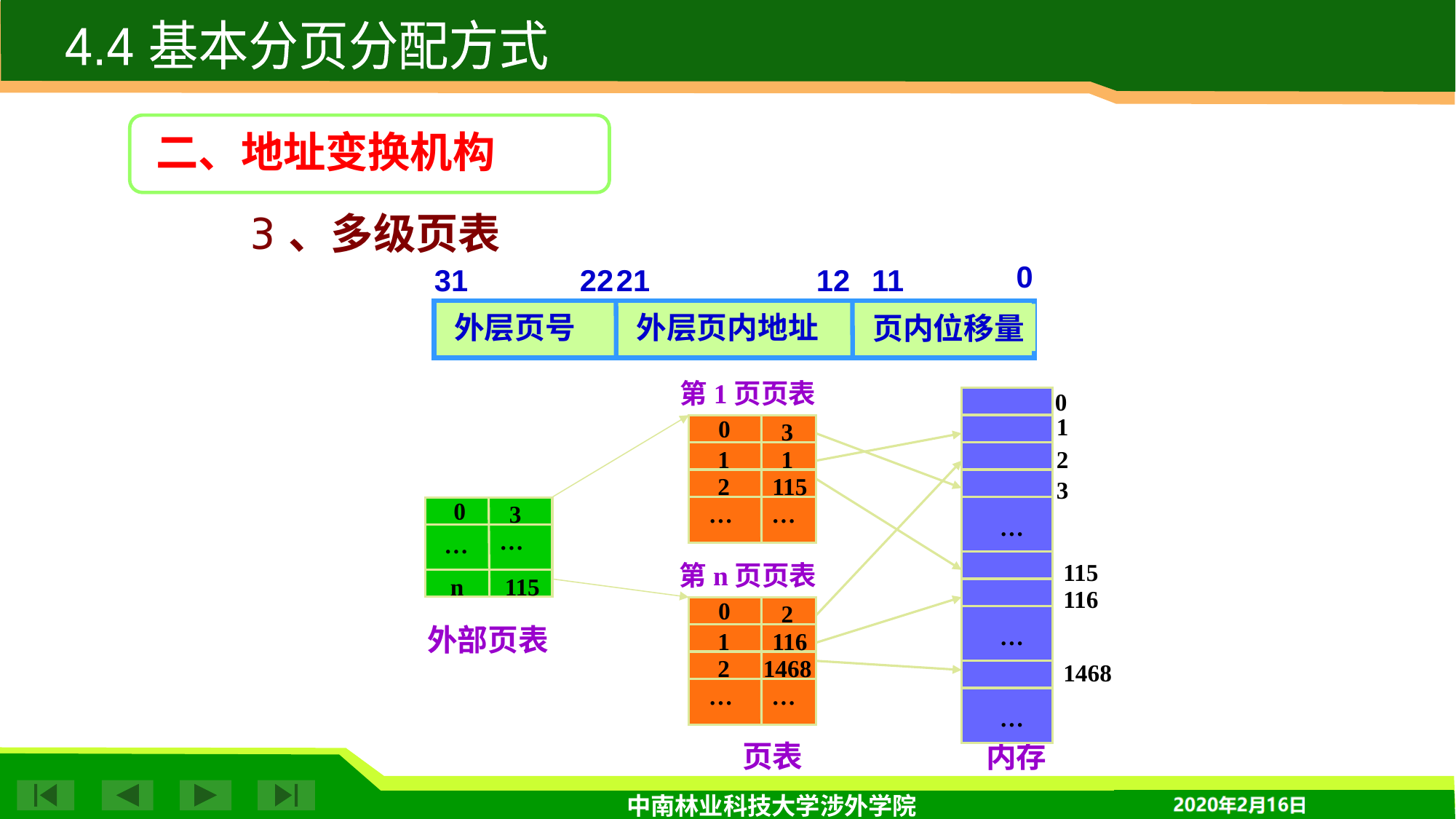

4.4 基本分页分配方式

二、地址变换机构
3、多级页表
0
31
22
21
12
11

外层页号
外层页内地址
页内位移量
第1页页表
0

1
0
3

1
1
2

2
115

3

0
3
…
…

…
…

…

115
第n页页表
n
115

116
0
2

外部页表
…
1
116

2
1468

1468

…
…

…
页表
内存